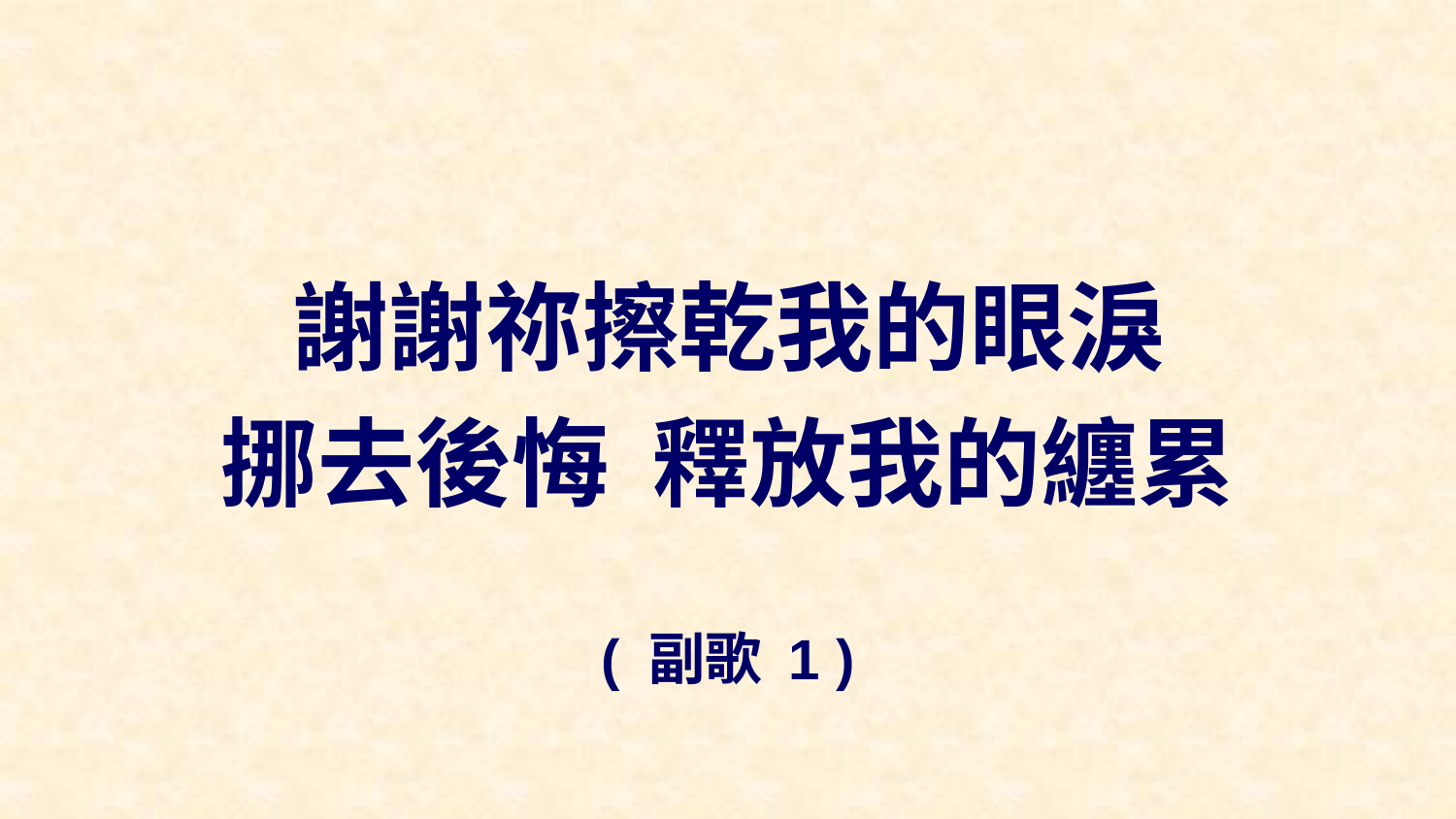

謝謝祢擦乾我的眼淚
挪去後悔  釋放我的纏累
( 副歌 1 )